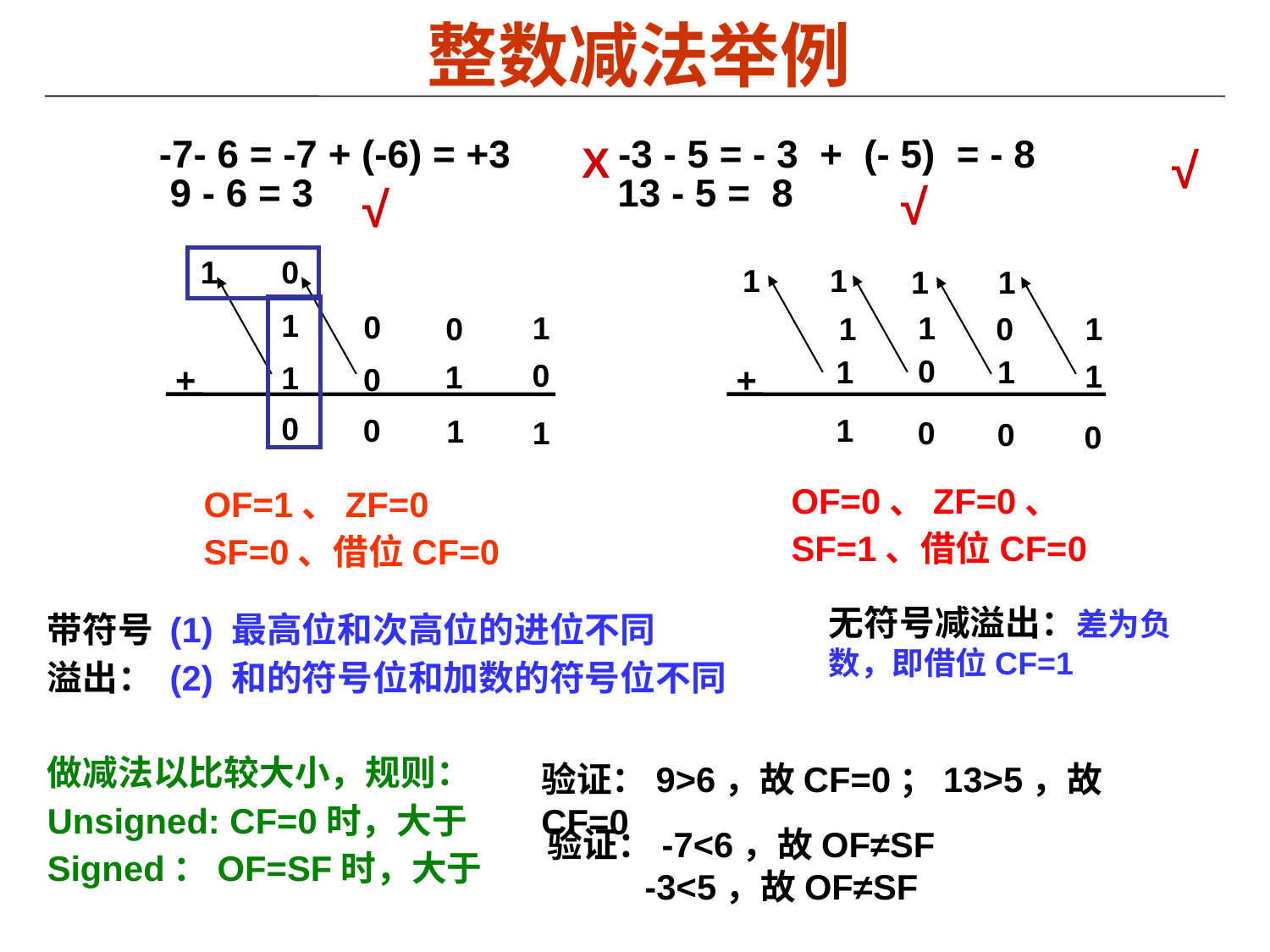

整数减法举例
         -7- 6 = -7 + (-6) = +3          -3 - 5 = - 3  +  (- 5)  = - 8
          9 - 6 = 3 			13 - 5 =  8
X
√
√
√
1
0

1
1

1
1

1
0
1
1
1
1
0
0
0
1
1
0
1
1
+
1
+
0

0
0
1
1
1
0
0
0
OF=0、ZF=0、
SF=1、借位CF=0
OF=1、ZF=0
SF=0、借位CF=0
带符号 (1) 最高位和次高位的进位不同
溢出： (2) 和的符号位和加数的符号位不同
无符号减溢出：差为负数，即借位CF=1
做减法以比较大小，规则：
Unsigned: CF=0时，大于
Signed：OF=SF时，大于
验证：9>6，故CF=0；13>5，故CF=0
验证：-7<6，故OF≠SF
          -3<5，故OF≠SF